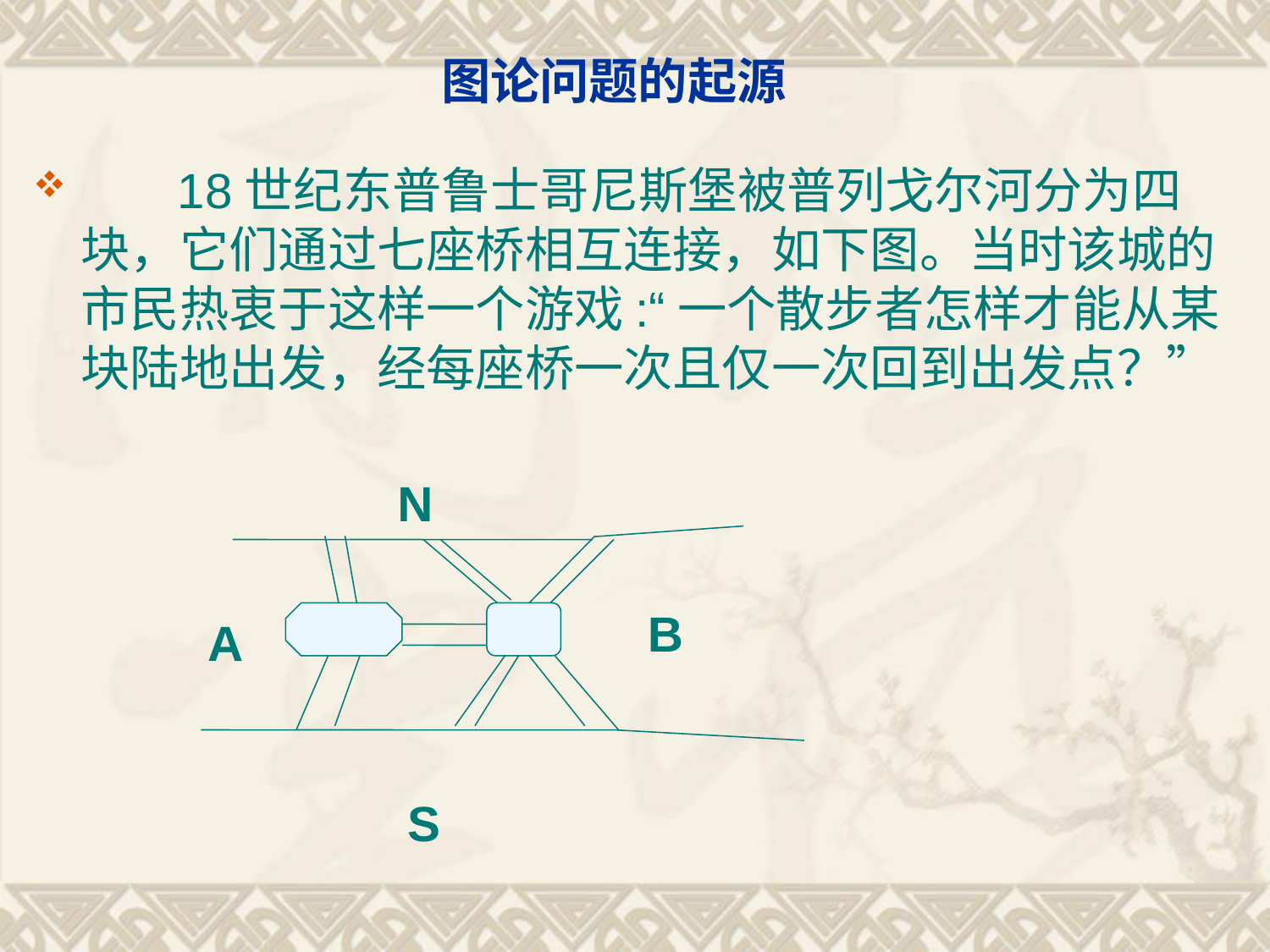

# 图论问题的起源
       18世纪东普鲁士哥尼斯堡被普列戈尔河分为四块，它们通过七座桥相互连接，如下图。当时该城的市民热衷于这样一个游戏:“一个散步者怎样才能从某块陆地出发，经每座桥一次且仅一次回到出发点？”

N

B

A

S